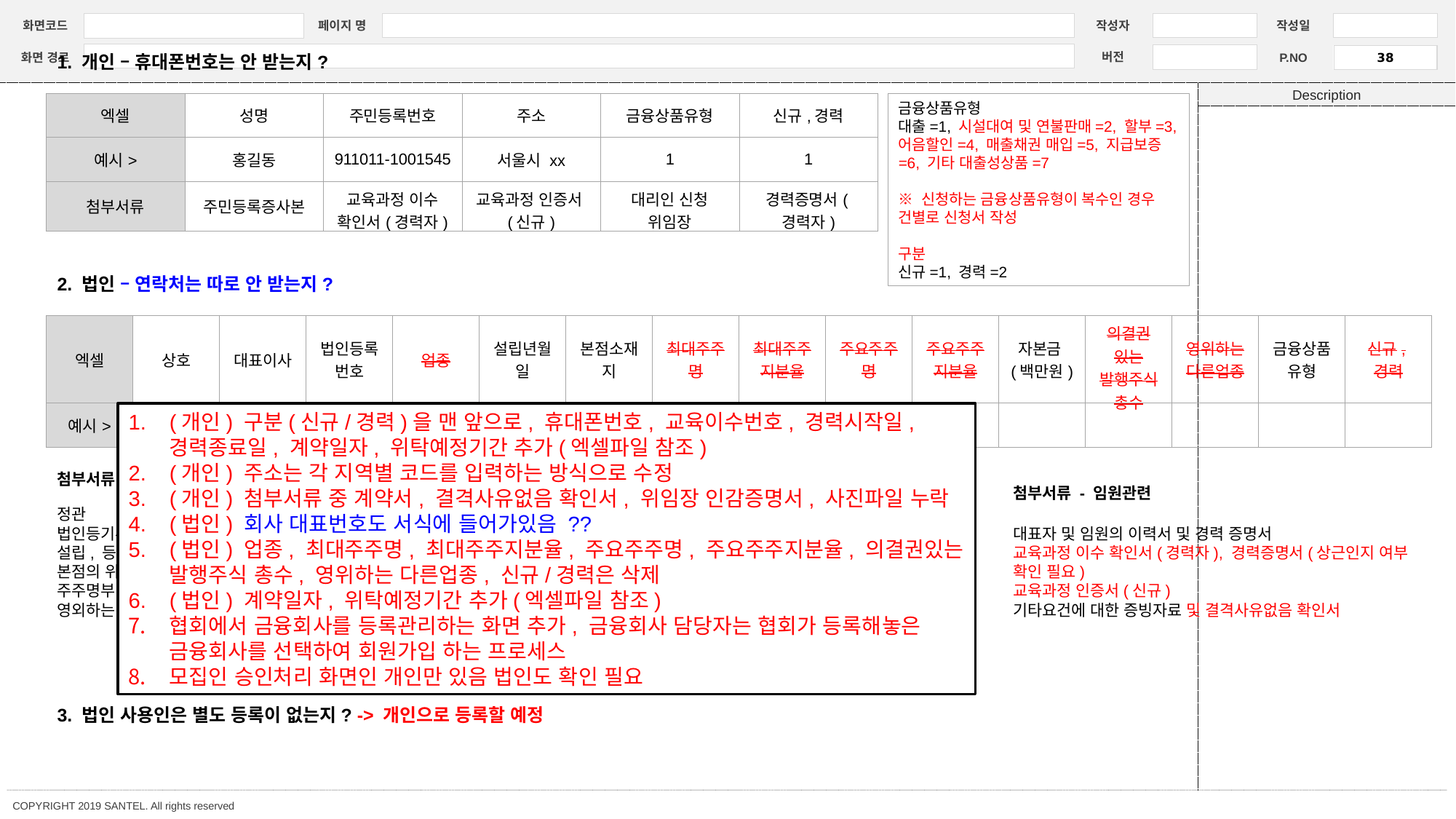

1. 개인 – 휴대폰번호는 안 받는지?
| 엑셀 | 성명 | 주민등록번호 | 주소 | 금융상품유형 | 신규,경력 |
| --- | --- | --- | --- | --- | --- |
| 예시> | 홍길동 | 911011-1001545 | 서울시 xx | 1 | 1 |
| 첨부서류 | 주민등록증사본 | 교육과정 이수 확인서(경력자) | 교육과정 인증서(신규) | 대리인 신청 위임장 | 경력증명서(경력자) |
금융상품유형
대출=1, 시설대여 및 연불판매=2, 할부=3, 어음할인=4, 매출채권 매입=5, 지급보증=6, 기타 대출성상품=7

※ 신청하는 금융상품유형이 복수인 경우 건별로 신청서 작성

구분
신규=1, 경력=2
2. 법인 – 연락처는 따로 안 받는지?
| 엑셀 | 상호 | 대표이사 | 법인등록번호 | 업종 | 설립년월일 | 본점소재지 | 최대주주명 | 최대주주 지분율 | 주요주주명 | 주요주주 지분율 | 자본금(백만원) | 의결권 있는 발행주식 총수 | 영위하는 다른업종 | 금융상품유형 | 신규,경력 |
| --- | --- | --- | --- | --- | --- | --- | --- | --- | --- | --- | --- | --- | --- | --- | --- |
| 예시> | ㈜협회 |  |  |  |  |  |  |  |  |  |  |  |  |  |  |
(개인) 구분(신규/경력)을 맨 앞으로, 휴대폰번호, 교육이수번호, 경력시작일, 경력종료일, 계약일자, 위탁예정기간 추가(엑셀파일 참조)
(개인) 주소는 각 지역별 코드를 입력하는 방식으로 수정
(개인) 첨부서류 중 계약서, 결격사유없음 확인서, 위임장 인감증명서, 사진파일 누락
(법인) 회사 대표번호도 서식에 들어가있음 ??
(법인) 업종, 최대주주명, 최대주주지분율, 주요주주명, 주요주주지분율, 의결권있는 발행주식 총수, 영위하는 다른업종, 신규/경력은 삭제
(법인) 계약일자, 위탁예정기간 추가(엑셀파일 참조)
협회에서 금융회사를 등록관리하는 화면 추가, 금융회사 담당자는 협회가 등록해놓은 금융회사를 선택하여 회원가입 하는 프로세스
모집인 승인처리 화면인 개인만 있음 법인도 확인 필요
첨부서류 - 신청인관련
첨부서류 - 임원관련
정관
법인등기부등본
설립, 등록 신청의 의사결정을 증명하는 서류(등록신청 관련 발기인총회, 창립주주총회 또는 이사회의 공증을 받은 의사록)
본점의 위치 및 명칭을 기재한 서류(법인등기부에서 확인되지 않는 경우 제출)
주주명부
영외하는 다른 업종에 대한 증빙서류
대표자 및 임원의 이력서 및 경력 증명서
교육과정 이수 확인서(경력자), 경력증명서(상근인지 여부 확인 필요)
교육과정 인증서(신규)
기타요건에 대한 증빙자료 및 결격사유없음 확인서
3. 법인 사용인은 별도 등록이 없는지? -> 개인으로 등록할 예정